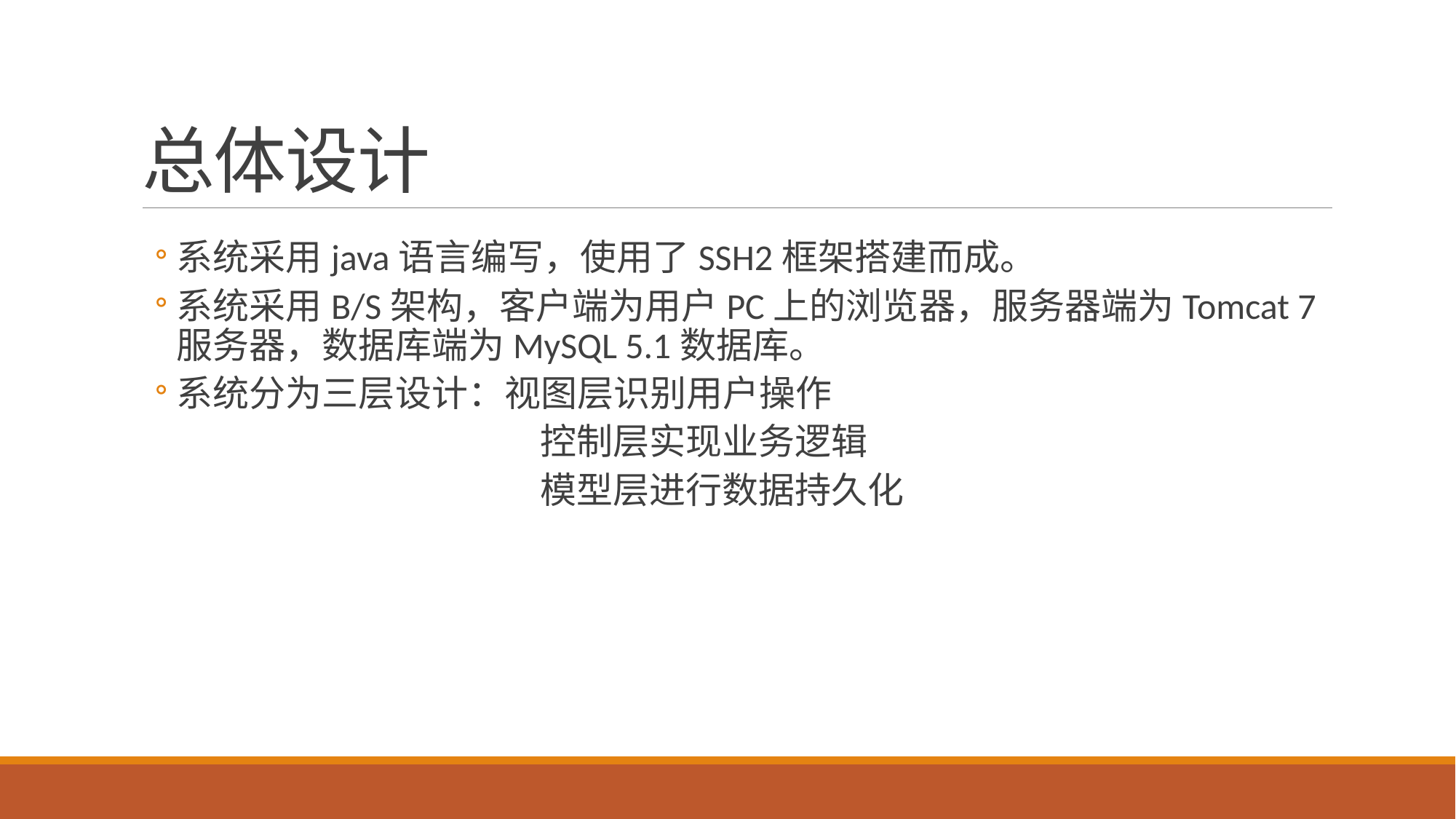

# 总体设计
系统采用java语言编写，使用了SSH2框架搭建而成。
系统采用B/S架构，客户端为用户PC上的浏览器，服务器端为Tomcat 7服务器，数据库端为MySQL 5.1数据库。
系统分为三层设计：视图层识别用户操作
	    		      控制层实现业务逻辑
			      模型层进行数据持久化